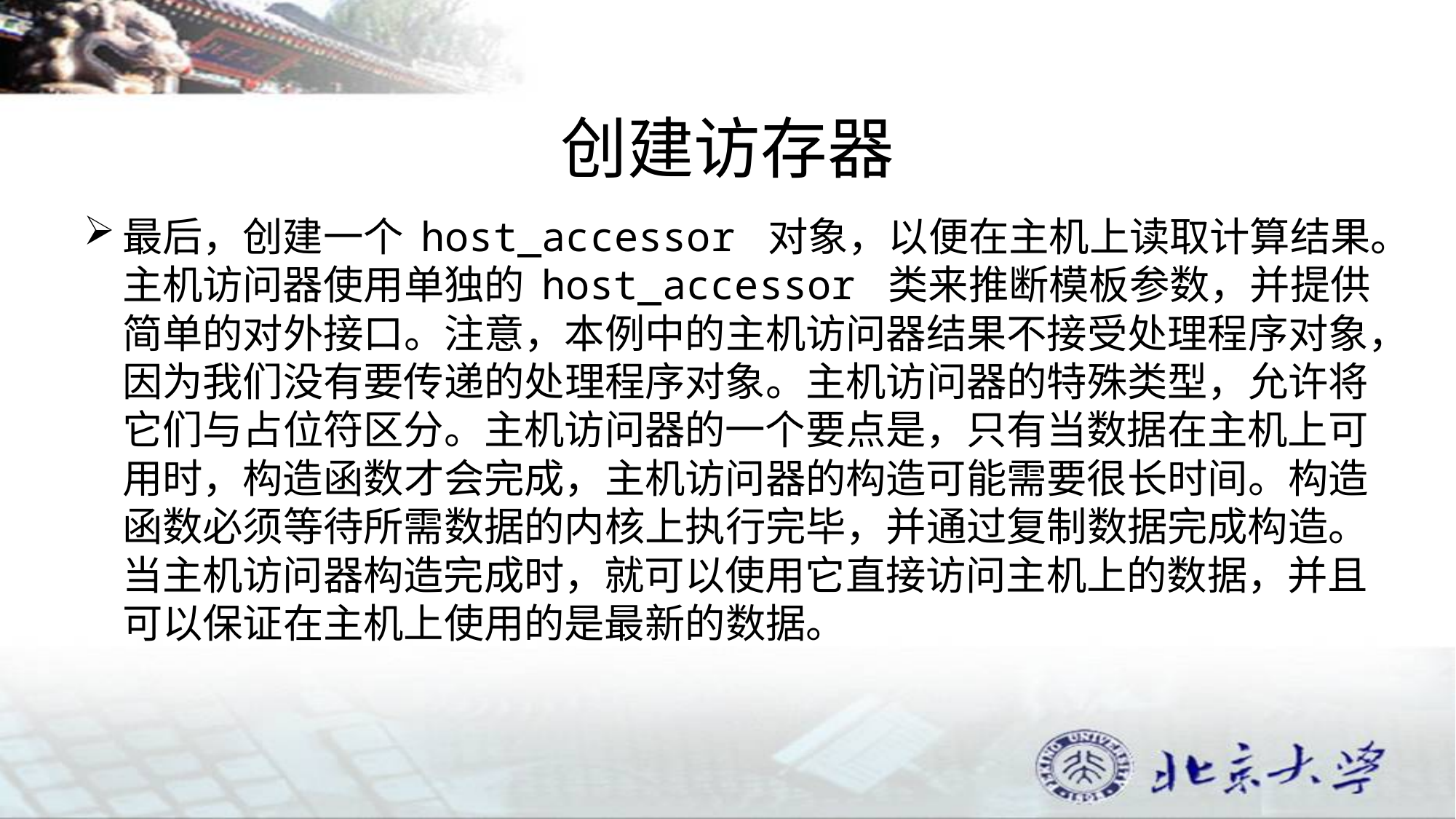

# 创建访存器
最后，创建一个 host_accessor 对象，以便在主机上读取计算结果。主机访问器使用单独的 host_accessor 类来推断模板参数，并提供简单的对外接口。注意，本例中的主机访问器结果不接受处理程序对象，因为我们没有要传递的处理程序对象。主机访问器的特殊类型，允许将它们与占位符区分。主机访问器的一个要点是，只有当数据在主机上可用时，构造函数才会完成，主机访问器的构造可能需要很长时间。构造函数必须等待所需数据的内核上执行完毕，并通过复制数据完成构造。当主机访问器构造完成时，就可以使用它直接访问主机上的数据，并且可以保证在主机上使用的是最新的数据。